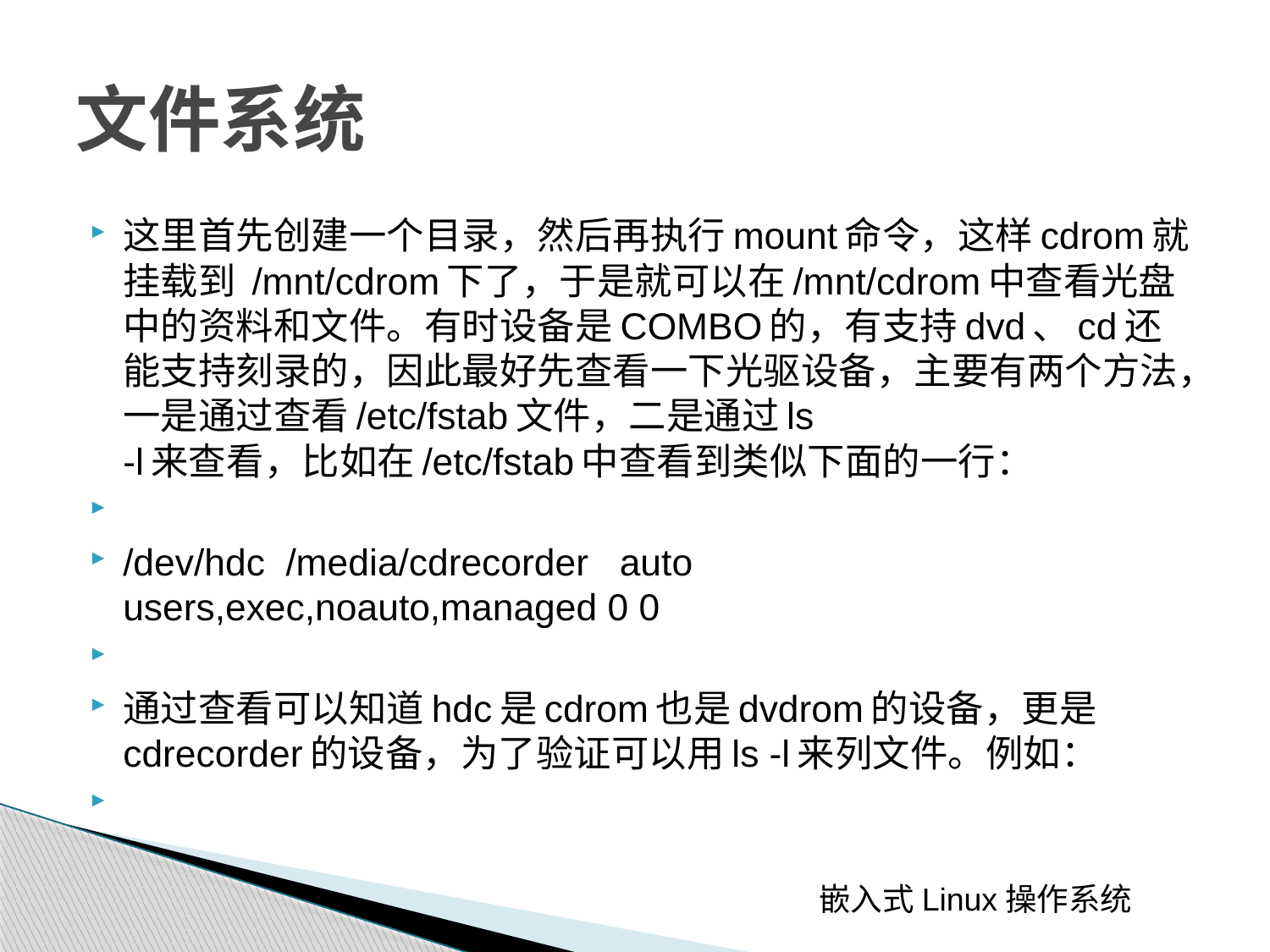

# 文件系统
这里首先创建一个目录，然后再执行mount命令，这样cdrom就挂载到 /mnt/cdrom下了，于是就可以在/mnt/cdrom中查看光盘中的资料和文件。有时设备是COMBO的，有支持dvd、cd还能支持刻录的，因此最好先查看一下光驱设备，主要有两个方法，一是通过查看/etc/fstab文件，二是通过ls -l来查看，比如在/etc/fstab中查看到类似下面的一行：

/dev/hdc  /media/cdrecorder   auto    users,exec,noauto,managed 0 0

通过查看可以知道hdc是cdrom也是dvdrom的设备，更是cdrecorder的设备，为了验证可以用ls -l来列文件。例如：

         嵌入式Linux操作系统